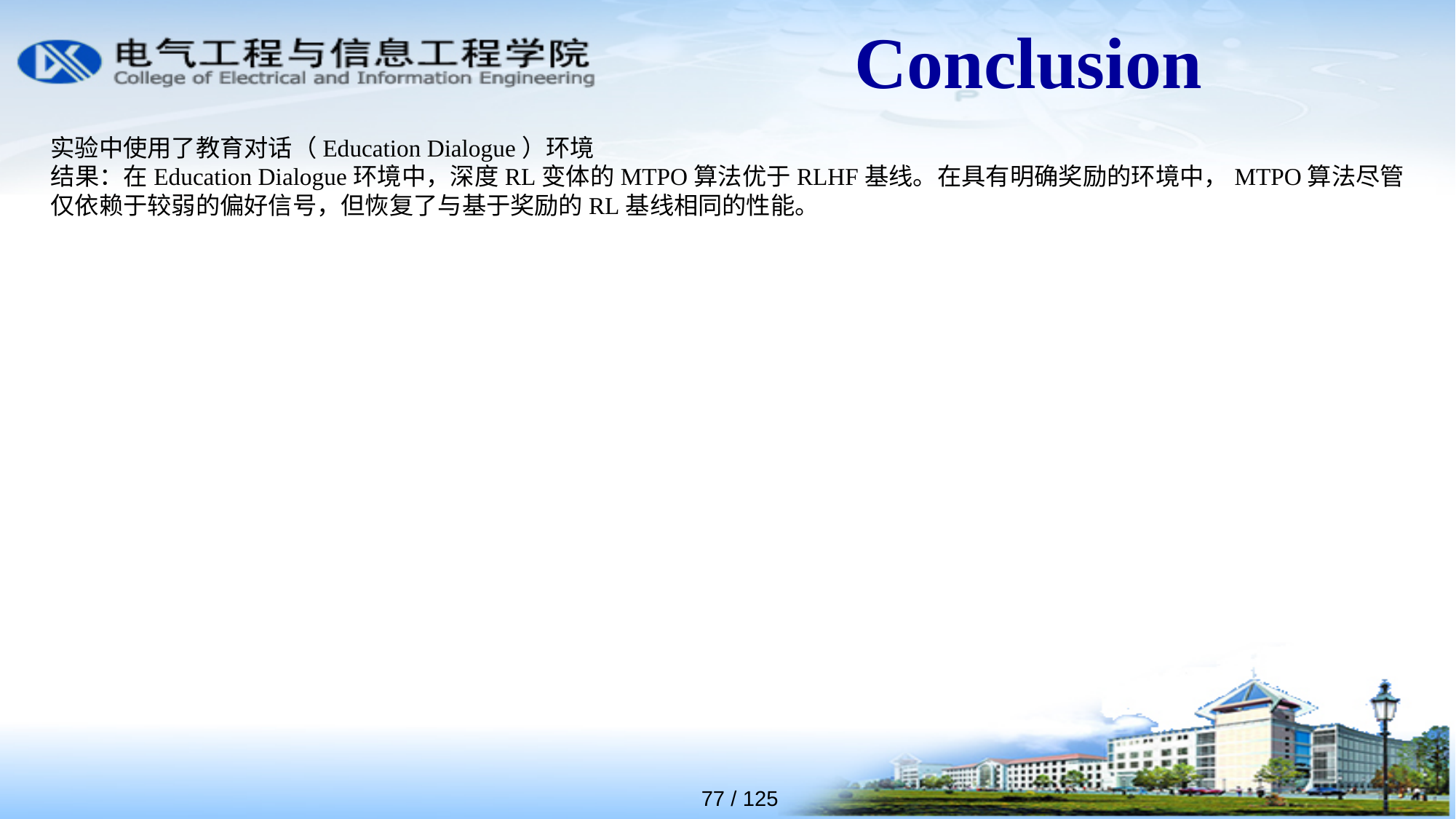

Conclusion
实验中使用了教育对话（Education Dialogue）环境
结果：在Education Dialogue环境中，深度RL变体的MTPO算法优于RLHF基线。在具有明确奖励的环境中，MTPO算法尽管仅依赖于较弱的偏好信号，但恢复了与基于奖励的RL基线相同的性能。
77 / 125